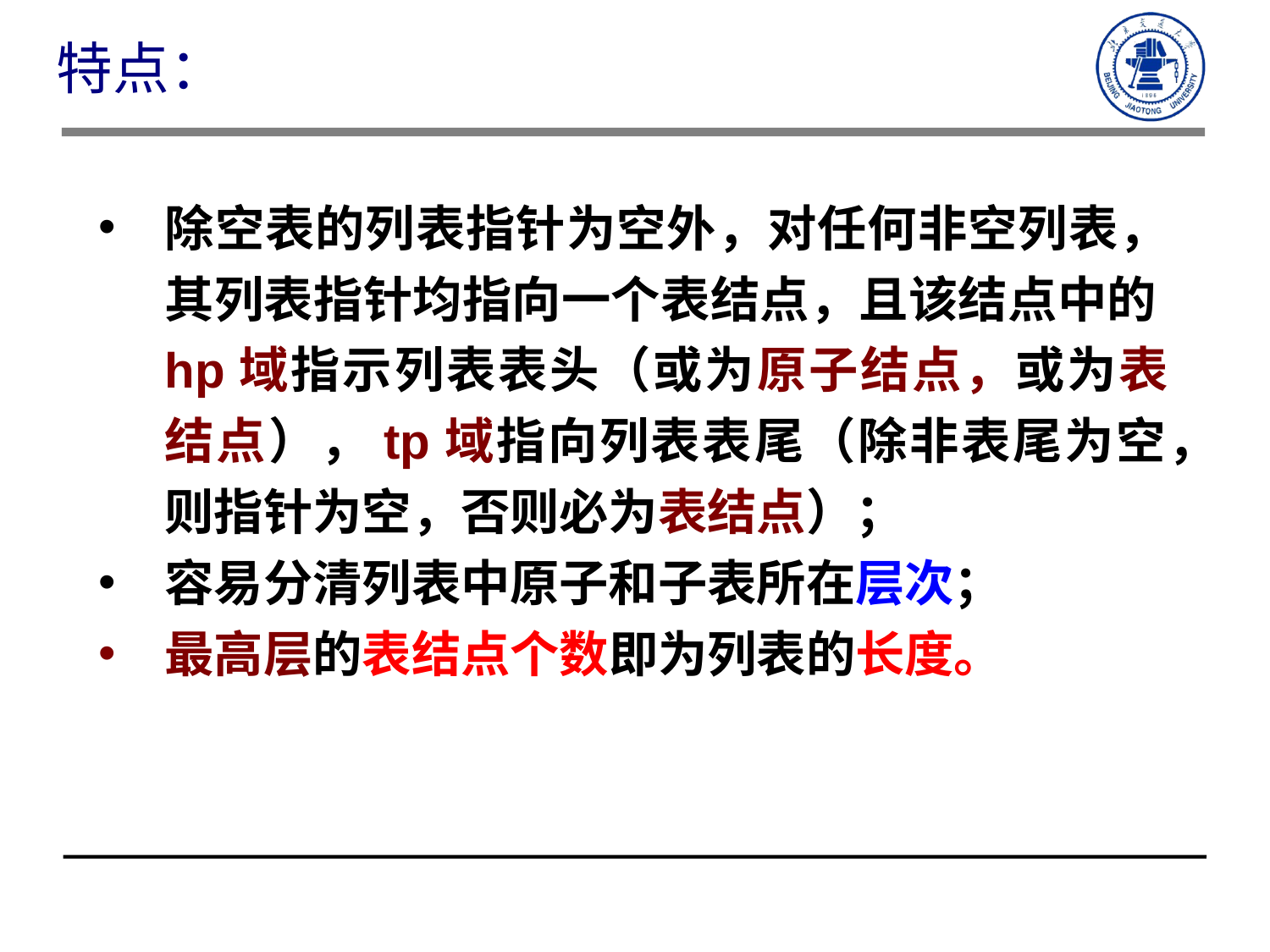

特点：
除空表的列表指针为空外，对任何非空列表，其列表指针均指向一个表结点，且该结点中的hp域指示列表表头（或为原子结点，或为表结点），tp域指向列表表尾（除非表尾为空，则指针为空，否则必为表结点）；
容易分清列表中原子和子表所在层次；
最高层的表结点个数即为列表的长度。